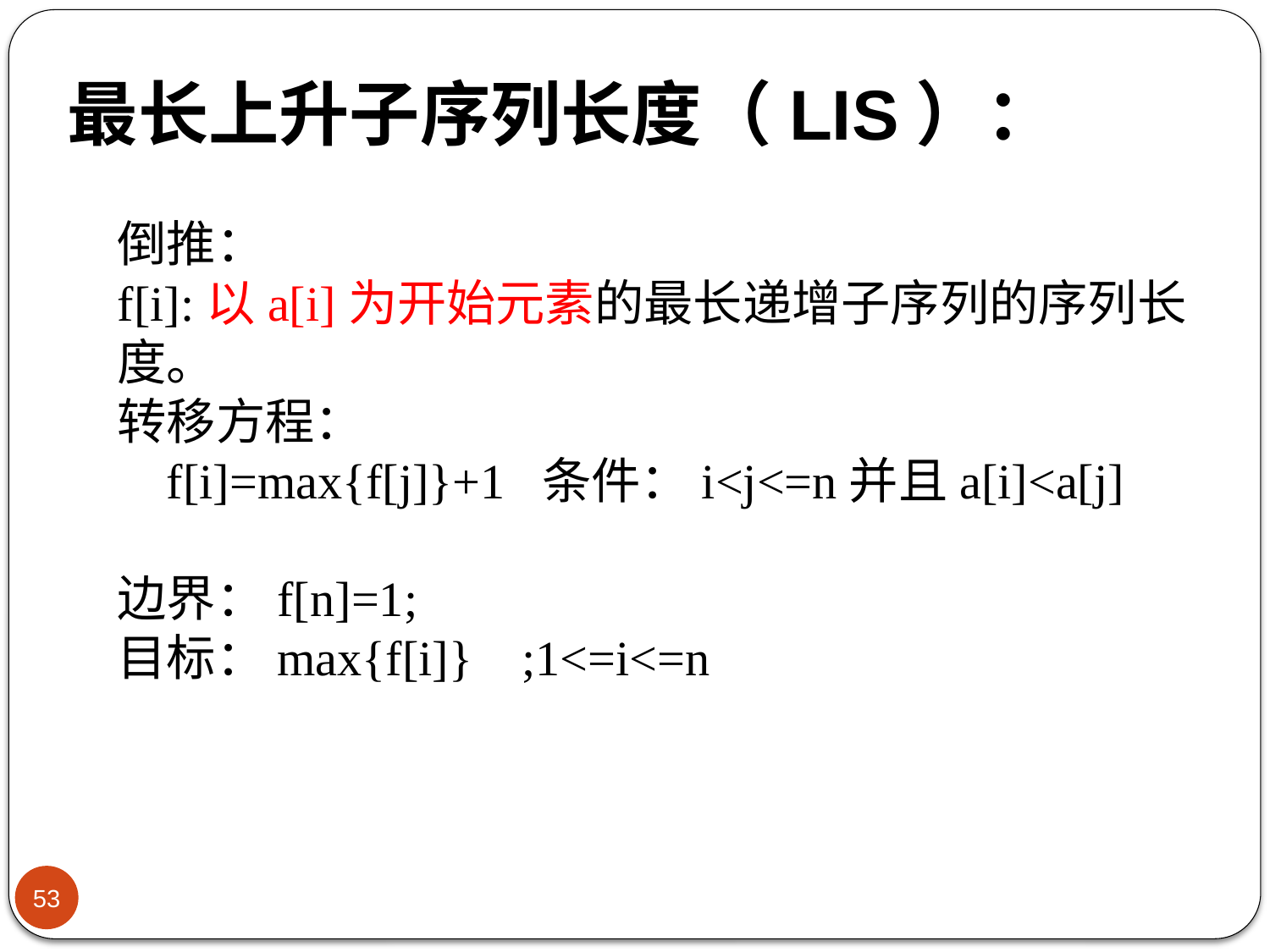

# 最长上升子序列长度（LIS）：
倒推：
f[i]:以a[i]为开始元素的最长递增子序列的序列长度。
转移方程：
    f[i]=max{f[j]}+1  条件：i<j<=n并且a[i]<a[j]

边界：f[n]=1;
目标：max{f[i]}    ;1<=i<=n

53